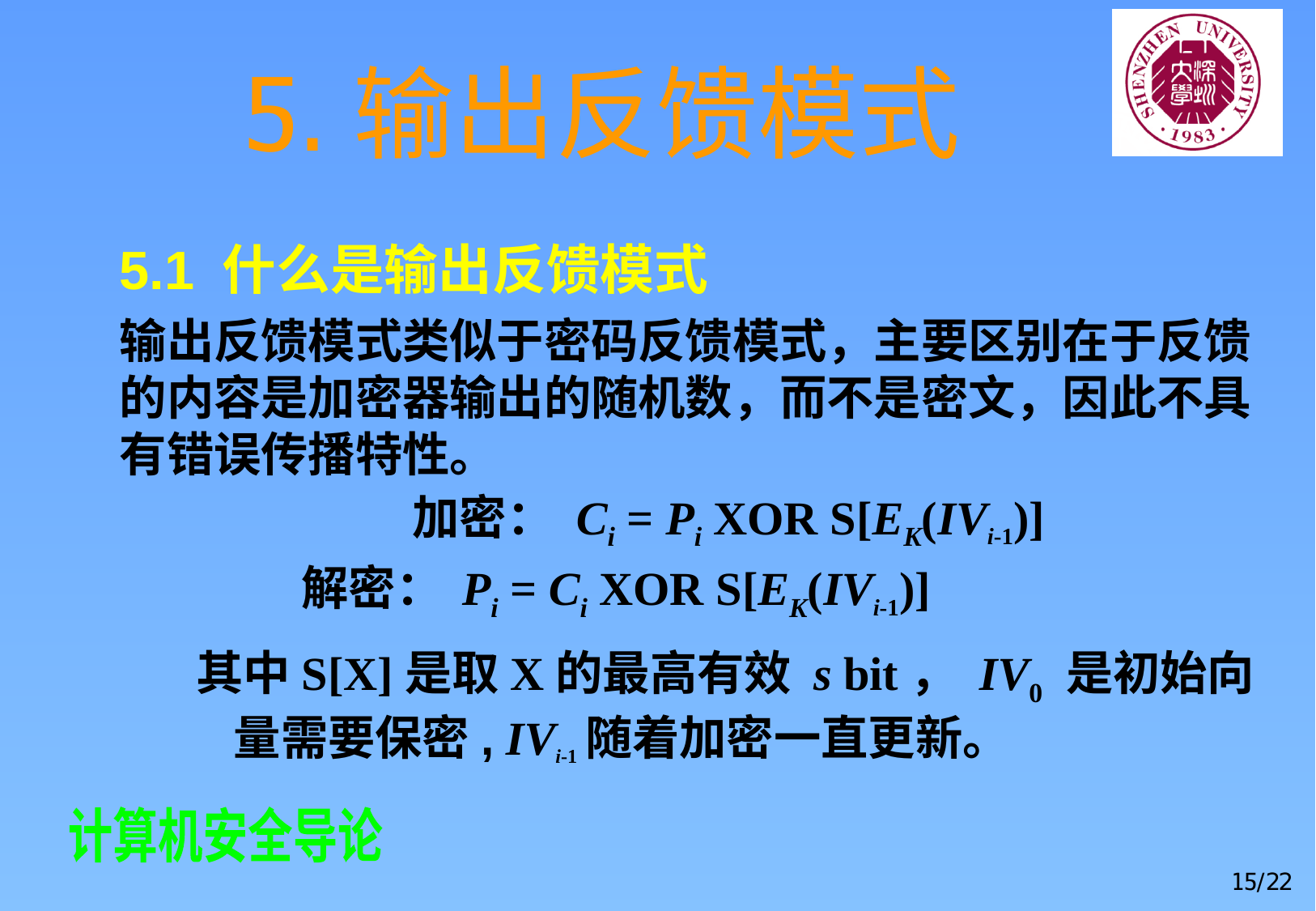

# 5.输出反馈模式
5.1 什么是输出反馈模式
输出反馈模式类似于密码反馈模式，主要区别在于反馈的内容是加密器输出的随机数，而不是密文，因此不具有错误传播特性。
加密： Ci = Pi XOR S[EK(IVi-1)]
           解密： Pi = Ci XOR S[EK(IVi-1)]
其中S[X]是取X的最高有效 s bit， IV0 是初始向量需要保密, IVi-1随着加密一直更新。
15/22